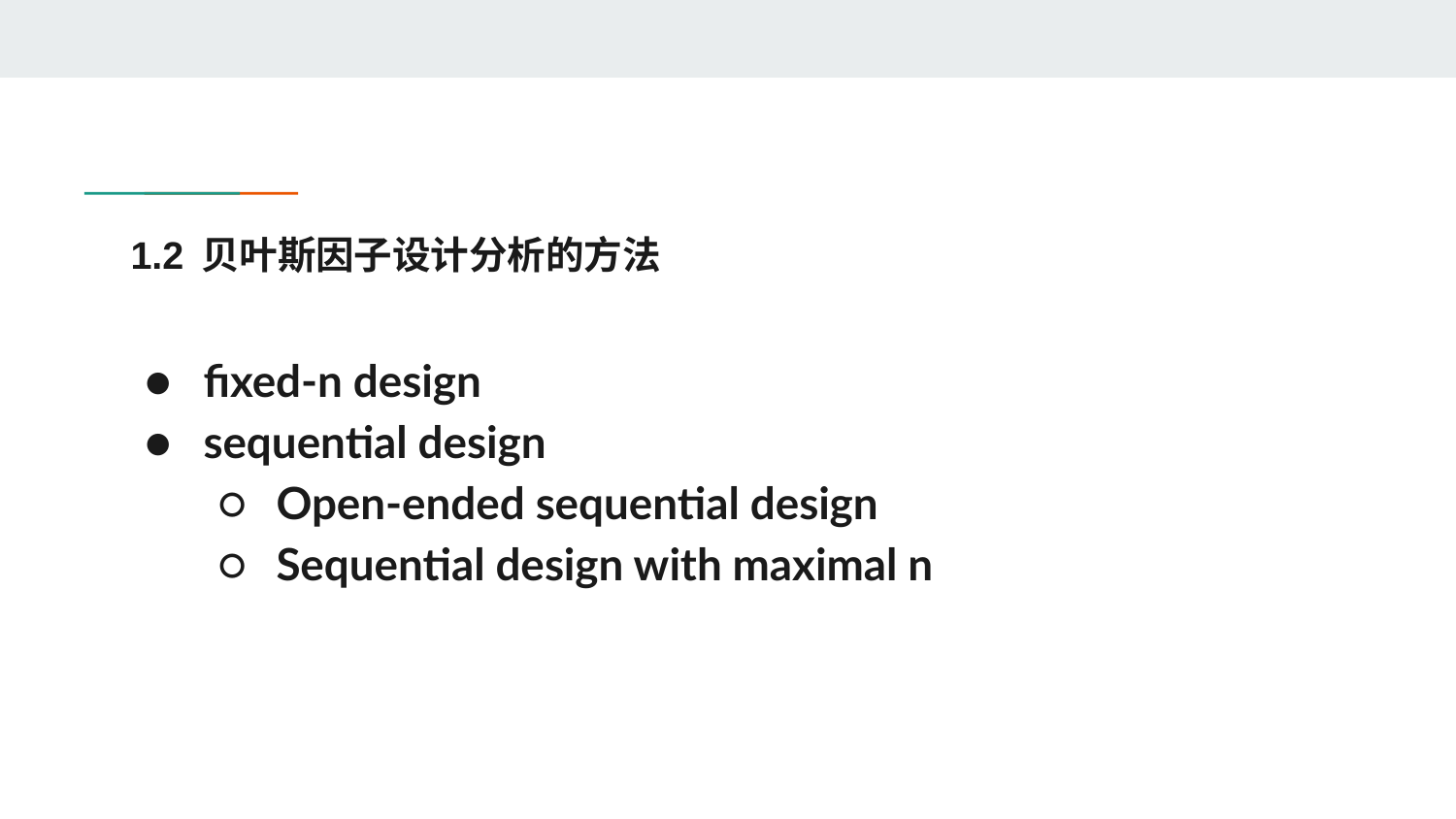

# 1.2 贝叶斯因子设计分析的方法
fixed-n design
sequential design
Open-ended sequential design
Sequential design with maximal n